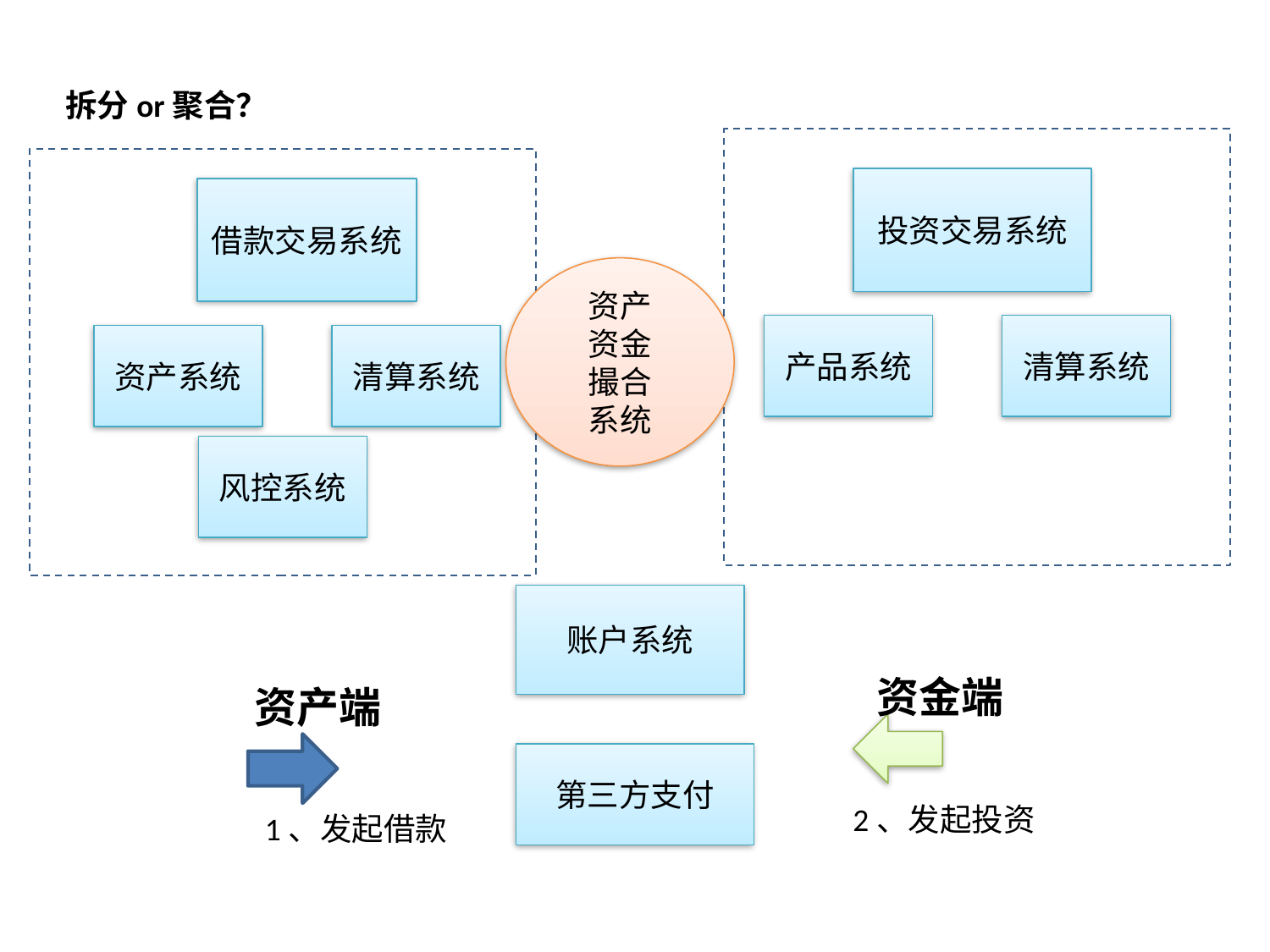

拆分or聚合？

投资交易系统
借款交易系统
资产
资金
撮合
系统
产品系统
清算系统
资产系统
清算系统
风控系统
账户系统
资金端
资产端

第三方支付
2、发起投资
1、发起借款